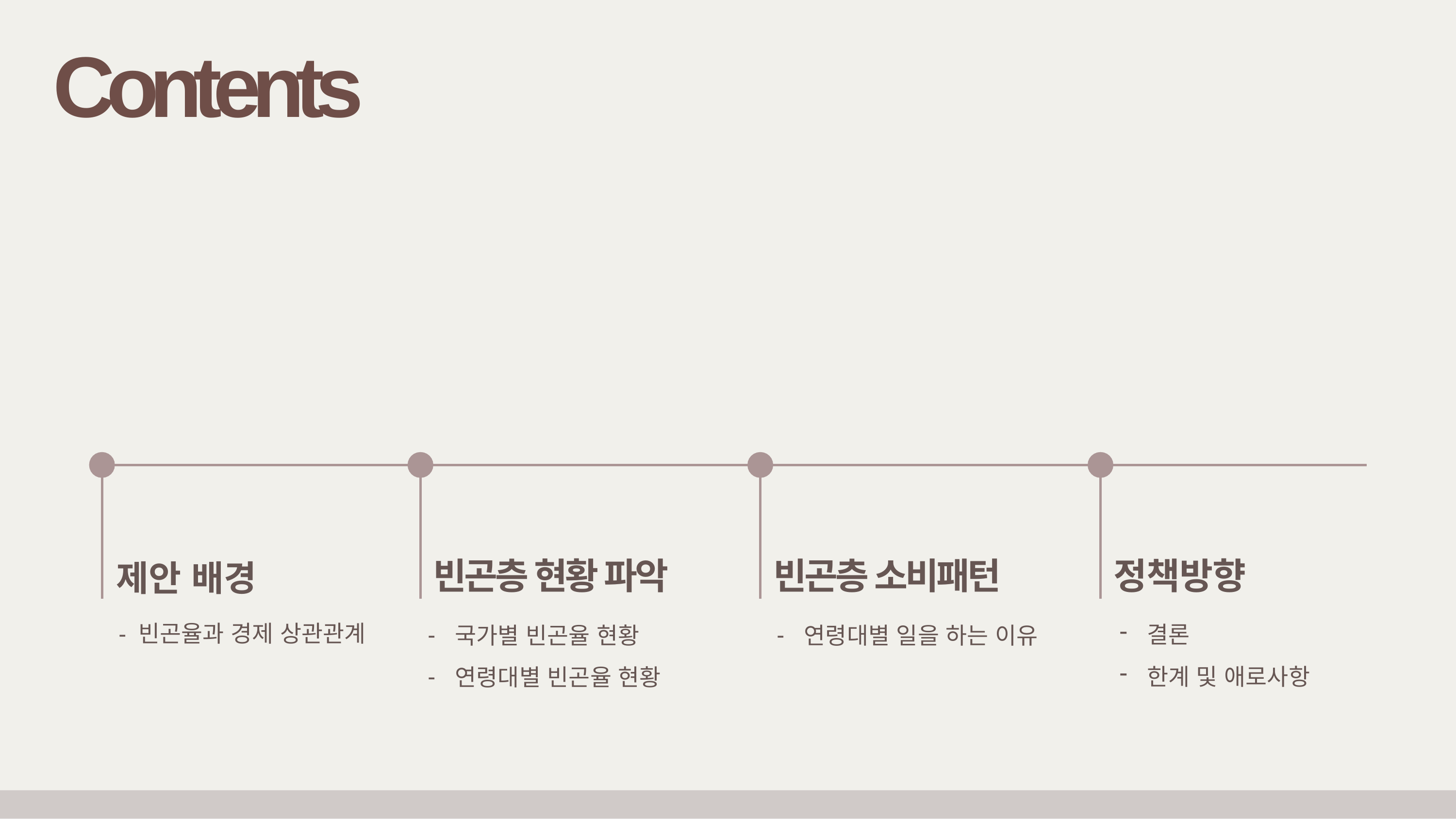

# Contents

빈곤층 현황 파악
빈곤층 소비패턴
정책방향
제안 배경
결론
한계 및 애로사항
국가별 빈곤율 현황
연령대별 빈곤율 현황
연령대별 일을 하는 이유

- 빈곤율과 경제 상관관계